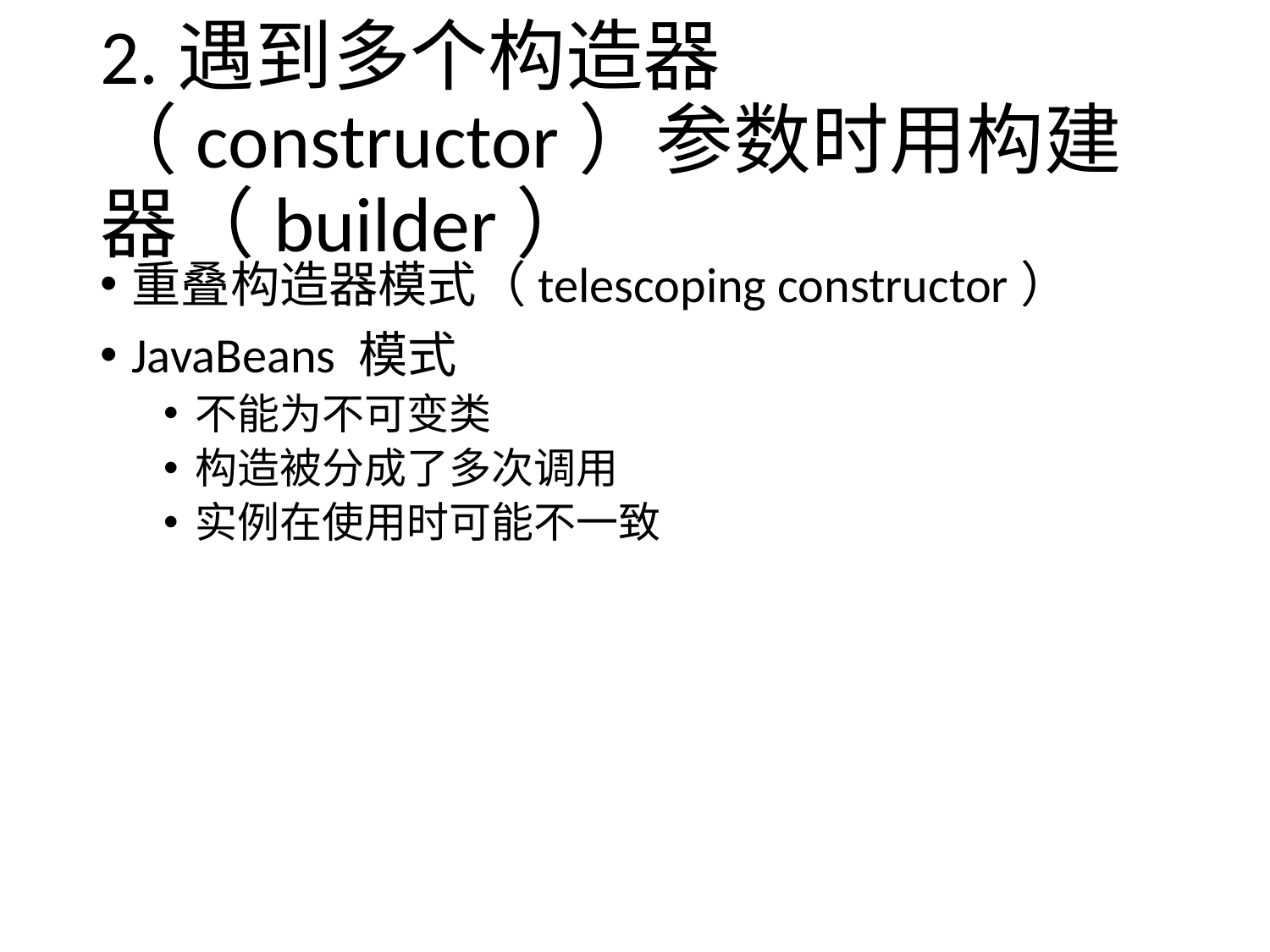

# 2.遇到多个构造器（constructor）参数时用构建器（builder）
重叠构造器模式（telescoping constructor）
JavaBeans 模式
不能为不可变类
构造被分成了多次调用
实例在使用时可能不一致